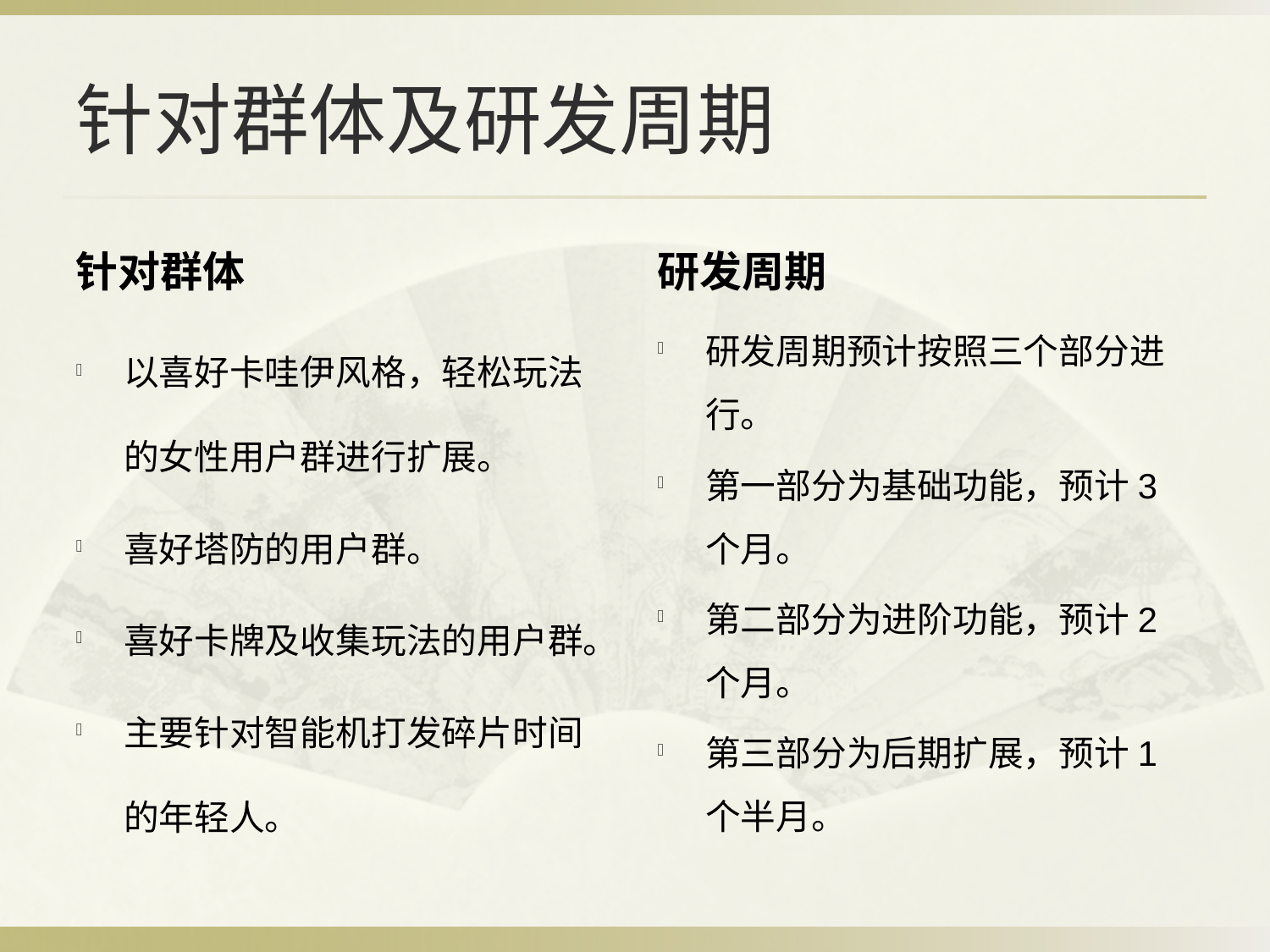

# 针对群体及研发周期
针对群体
研发周期
以喜好卡哇伊风格，轻松玩法的女性用户群进行扩展。
喜好塔防的用户群。
喜好卡牌及收集玩法的用户群。
主要针对智能机打发碎片时间的年轻人。

研发周期预计按照三个部分进行。
第一部分为基础功能，预计3个月。
第二部分为进阶功能，预计2个月。
第三部分为后期扩展，预计1个半月。